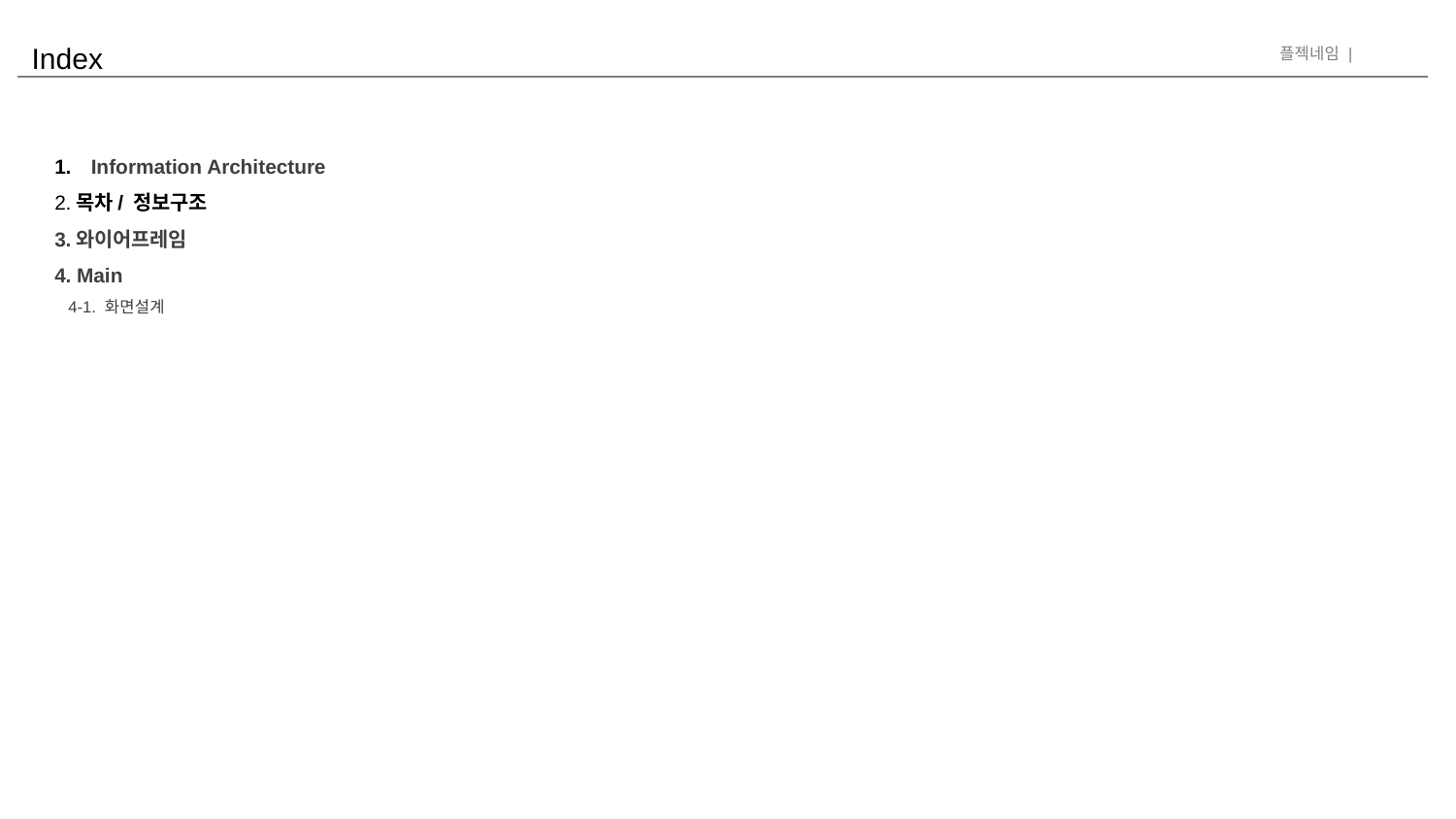

# Index
Information Architecture
2.목차/ 정보구조
3.와이어프레임
4. Main
   4-1. 화면설계